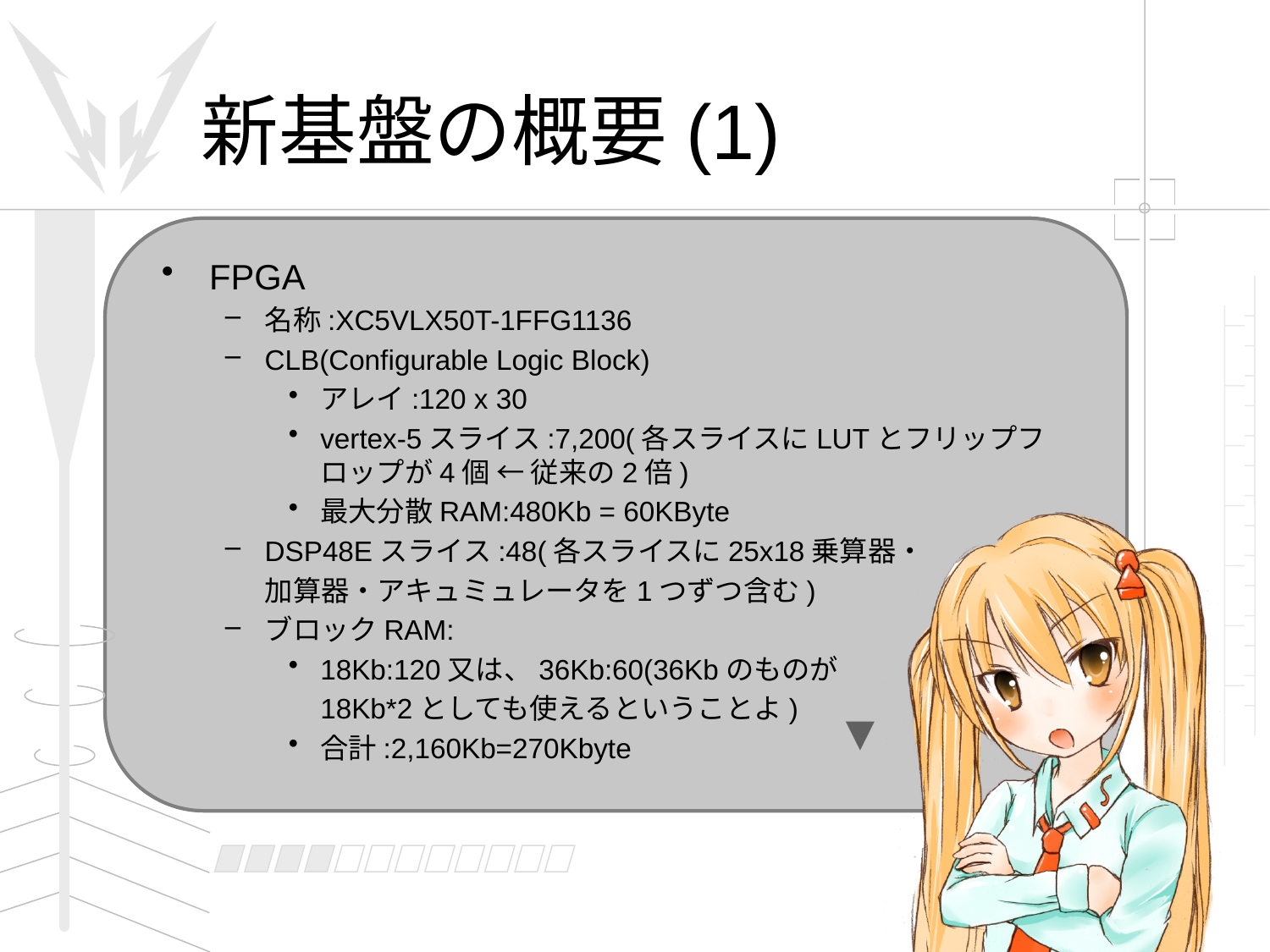

# 新基盤の概要(1)
FPGA
名称:XC5VLX50T-1FFG1136
CLB(Configurable Logic Block)
アレイ:120 x 30
vertex-5スライス:7,200(各スライスにLUTとフリップフロップが4個 ← 従来の2倍)
最大分散RAM:480Kb = 60KByte
DSP48Eスライス:48(各スライスに25x18乗算器・
	加算器・アキュミュレータを1つずつ含む)
ブロックRAM:
18Kb:120又は、36Kb:60(36Kbのものが
	18Kb*2としても使えるということよ)
合計:2,160Kb=270Kbyte